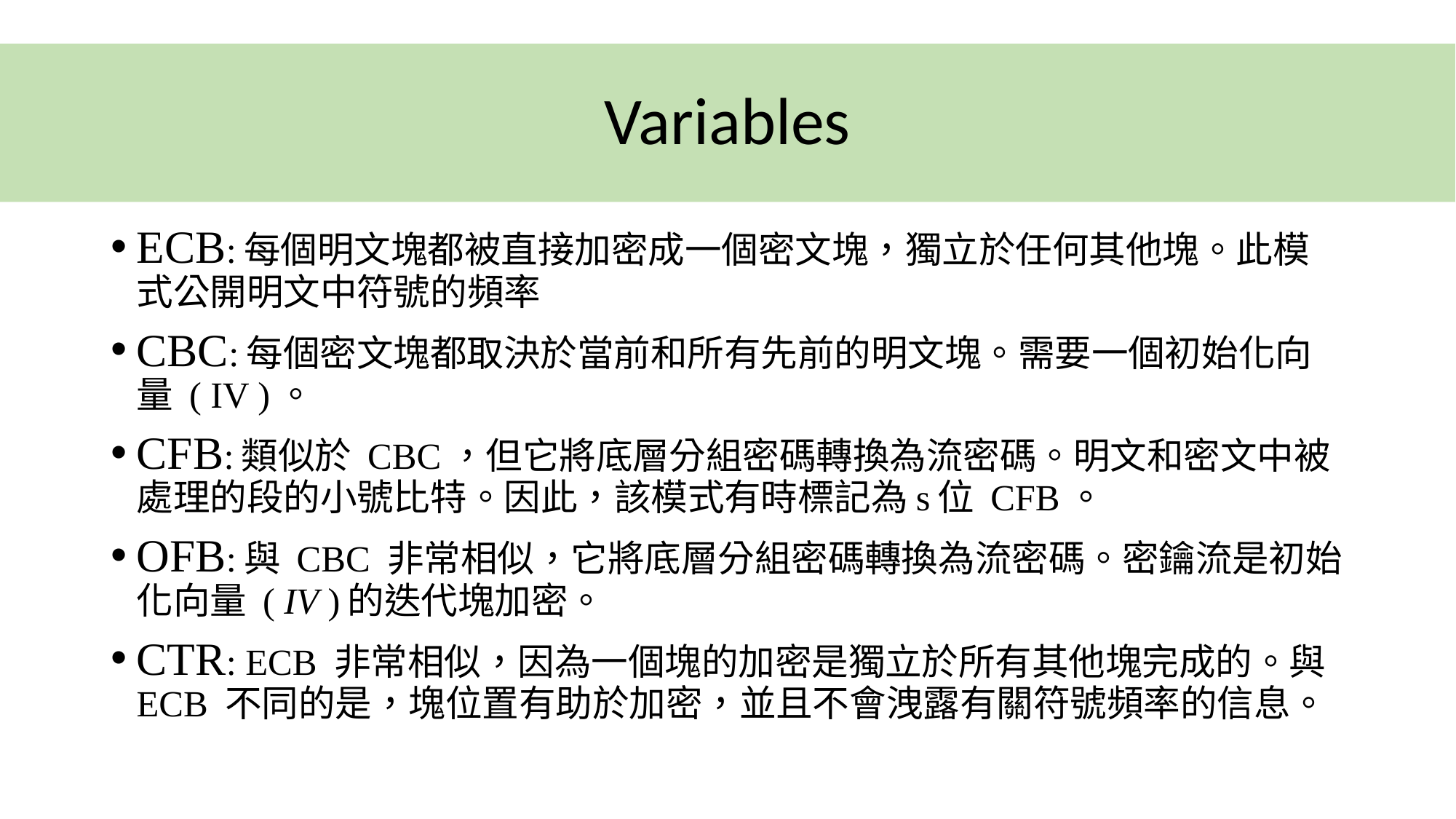

# Variables
ECB:每個明文塊都被直接加密成一個密文塊，獨立於任何其他塊。此模式公開明文中符號的頻率
CBC:每個密文塊都取決於當前和所有先前的明文塊。需要一個初始化向量 ( IV )。
CFB:類似於 CBC，但它將底層分組密碼轉換為流密碼。明文和密文中被處理的段的小號比特。因此，該模式有時標記為s位 CFB。
OFB:與 CBC 非常相似，它將底層分組密碼轉換為流密碼。密鑰流是初始化向量 ( IV )的迭代塊加密。
CTR: ECB 非常相似，因為一個塊的加密是獨立於所有其他塊完成的。與 ECB 不同的是，塊位置有助於加密，並且不會洩露有關符號頻率的信息。